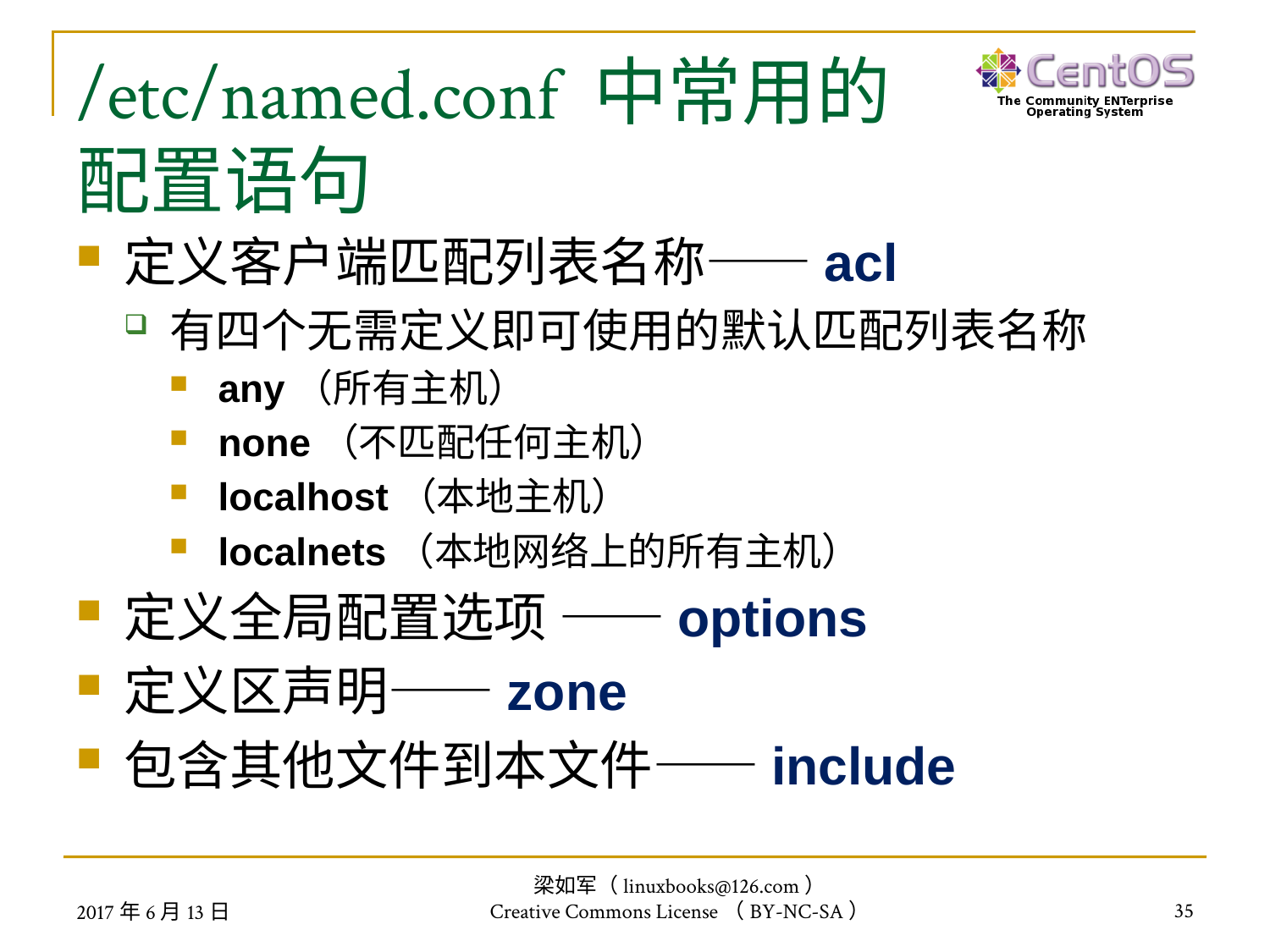

# /etc/named.conf 中常用的 配置语句
定义客户端匹配列表名称——acl
有四个无需定义即可使用的默认匹配列表名称
any（所有主机）
none（不匹配任何主机）
localhost（本地主机）
localnets（本地网络上的所有主机）
定义全局配置选项 ——options
定义区声明——zone
包含其他文件到本文件——include
梁如军（linuxbooks@126.com）
Creative Commons License（BY-NC-SA）
2017年6月13日
35